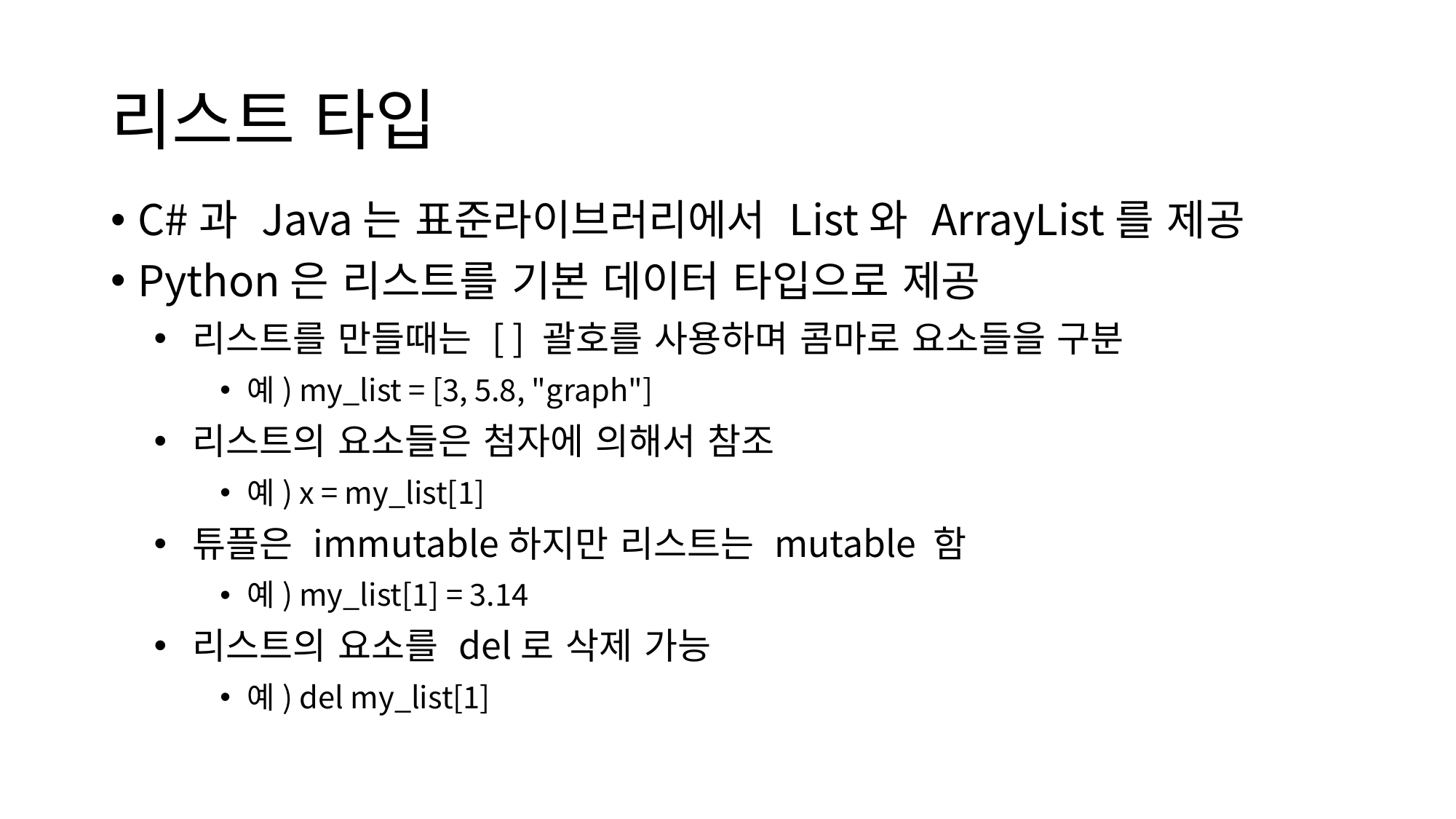

# 리스트 타입
C#과 Java는 표준라이브러리에서 List와 ArrayList를 제공
Python은 리스트를 기본 데이터 타입으로 제공
리스트를 만들때는 [ ] 괄호를 사용하며 콤마로 요소들을 구분
예) my_list = [3, 5.8, "graph"]
리스트의 요소들은 첨자에 의해서 참조
예) x = my_list[1]
튜플은 immutable하지만 리스트는 mutable 함
예) my_list[1] = 3.14
리스트의 요소를 del로 삭제 가능
예) del my_list[1]